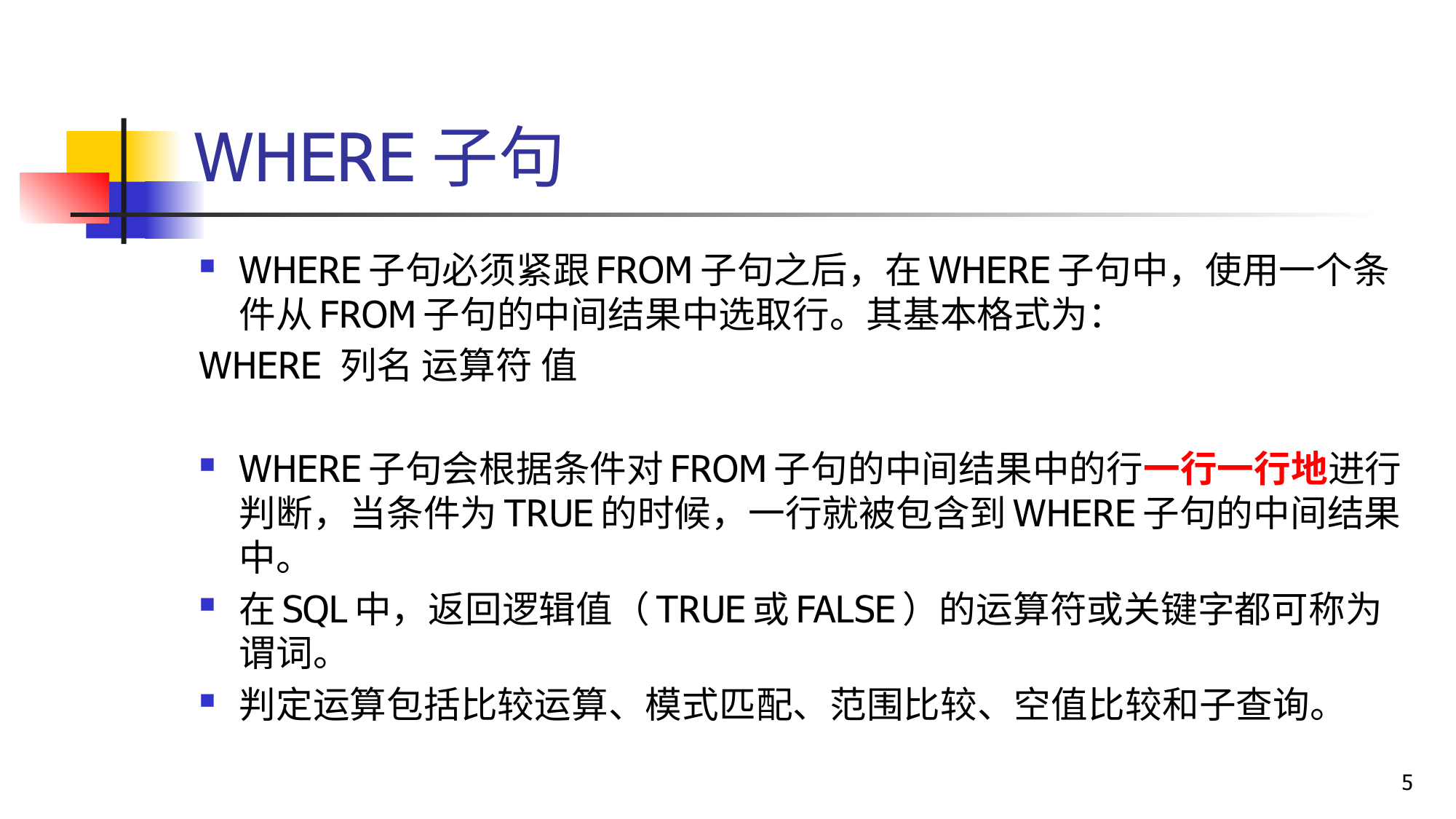

# WHERE子句
WHERE子句必须紧跟FROM子句之后，在WHERE子句中，使用一个条件从FROM子句的中间结果中选取行。其基本格式为：
WHERE 列名 运算符 值

WHERE子句会根据条件对FROM子句的中间结果中的行一行一行地进行判断，当条件为TRUE的时候，一行就被包含到WHERE子句的中间结果中。
在SQL中，返回逻辑值（TRUE或FALSE）的运算符或关键字都可称为谓词。
判定运算包括比较运算、模式匹配、范围比较、空值比较和子查询。
5